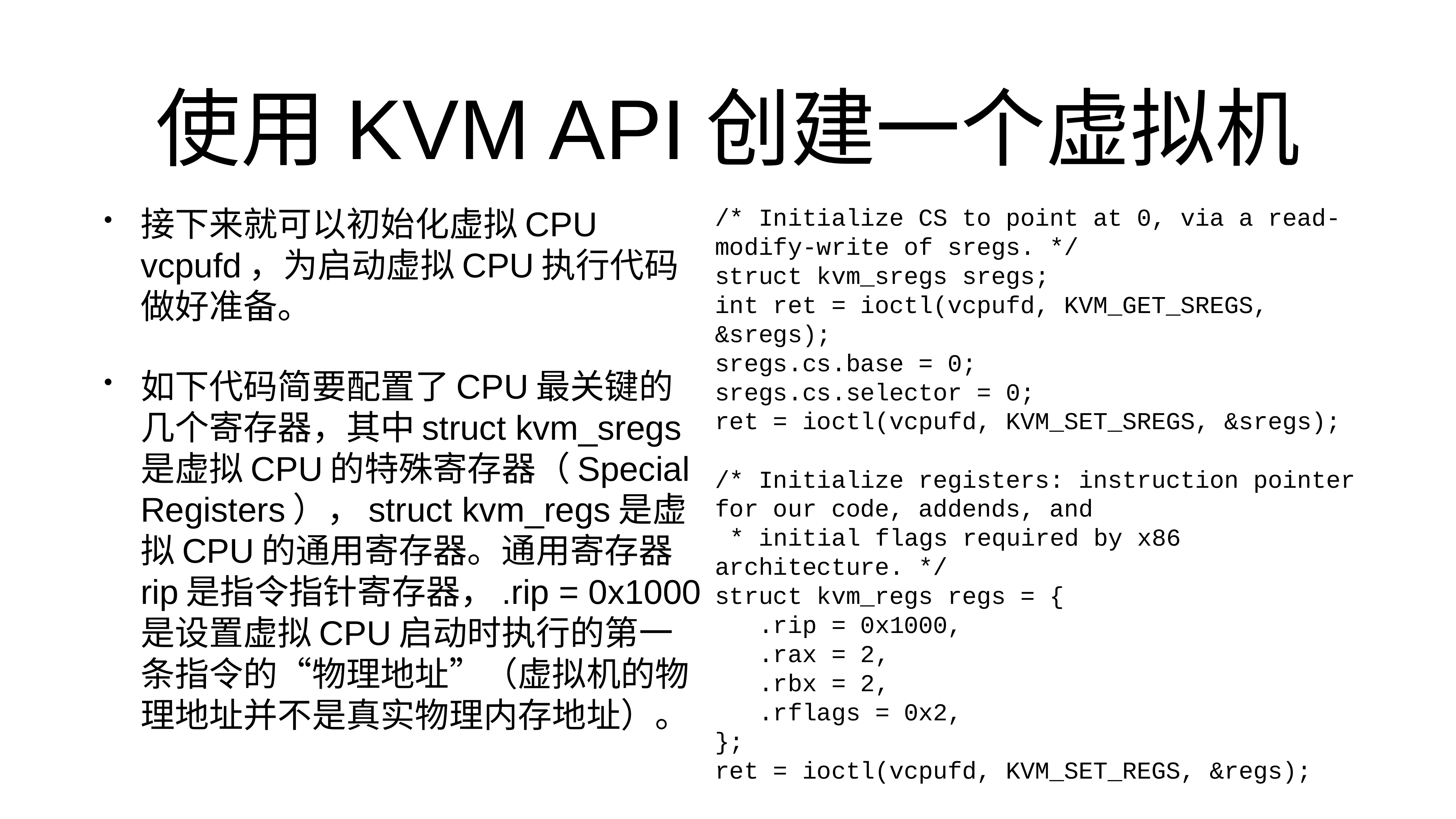

# 使用KVM API创建一个虚拟机
接下来就可以初始化虚拟CPU vcpufd，为启动虚拟CPU执行代码做好准备。
如下代码简要配置了CPU最关键的几个寄存器，其中struct kvm_sregs是虚拟CPU的特殊寄存器（Special Registers），struct kvm_regs是虚拟CPU的通用寄存器。通用寄存器rip是指令指针寄存器，.rip = 0x1000是设置虚拟CPU启动时执行的第一条指令的“物理地址”（虚拟机的物理地址并不是真实物理内存地址）。
/* Initialize CS to point at 0, via a read-modify-write of sregs. */struct kvm_sregs sregs;int ret = ioctl(vcpufd, KVM_GET_SREGS, &sregs);sregs.cs.base = 0;sregs.cs.selector = 0;ret = ioctl(vcpufd, KVM_SET_SREGS, &sregs); /* Initialize registers: instruction pointer for our code, addends, and * initial flags required by x86 architecture. */struct kvm_regs regs = {   .rip = 0x1000,   .rax = 2,   .rbx = 2,   .rflags = 0x2,};ret = ioctl(vcpufd, KVM_SET_REGS, &regs);